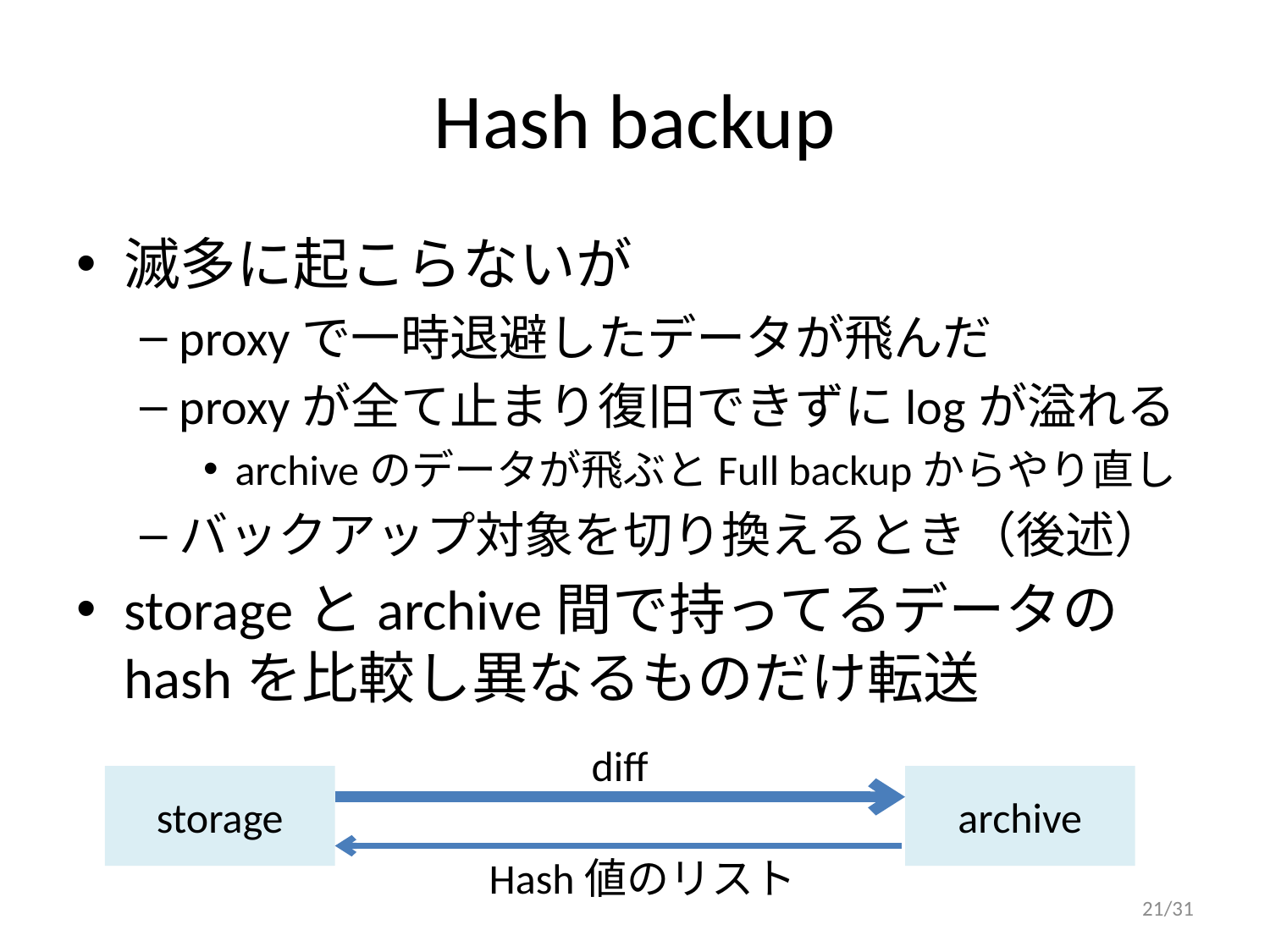

# Hash backup
滅多に起こらないが
proxyで一時退避したデータが飛んだ
proxyが全て止まり復旧できずにlogが溢れる
archiveのデータが飛ぶとFull backupからやり直し
バックアップ対象を切り換えるとき（後述）
storageとarchive間で持ってるデータのhashを比較し異なるものだけ転送

diff
storage
archive
Hash値のリスト
21/31